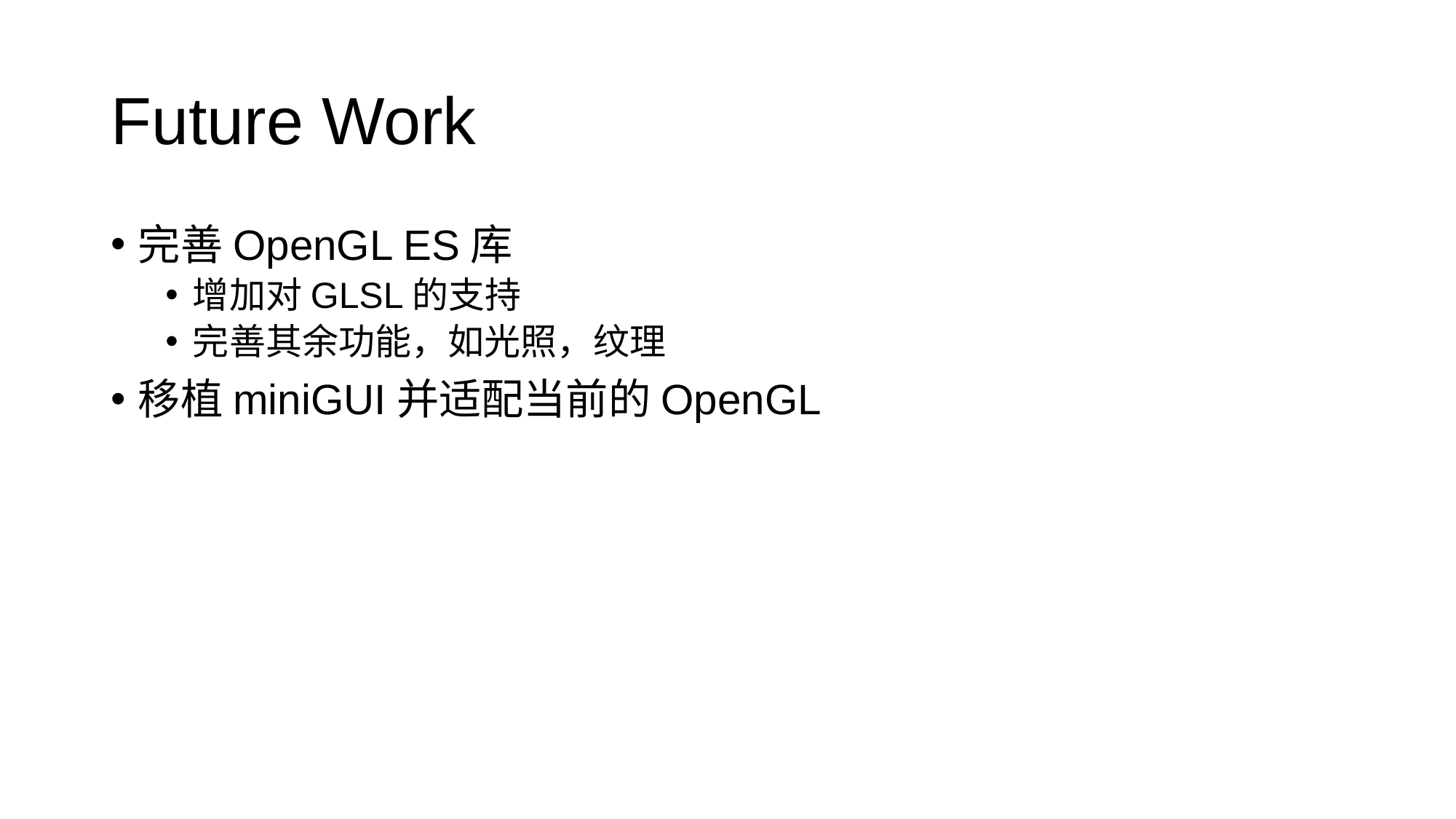

# Future Work
完善OpenGL ES库
增加对GLSL的支持
完善其余功能，如光照，纹理
移植miniGUI并适配当前的OpenGL